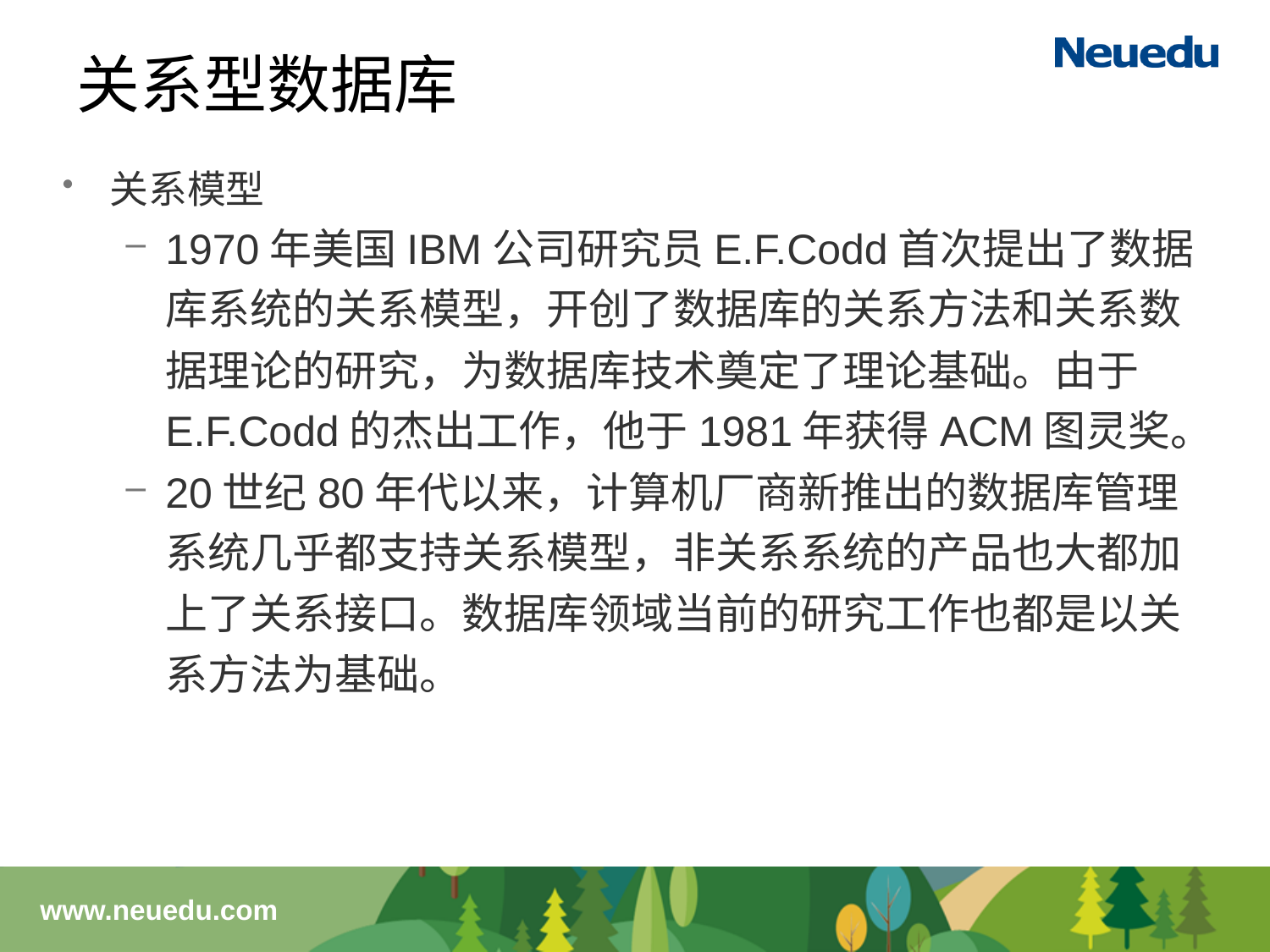

# 关系型数据库
关系模型
1970年美国IBM公司研究员E.F.Codd首次提出了数据库系统的关系模型，开创了数据库的关系方法和关系数据理论的研究，为数据库技术奠定了理论基础。由于E.F.Codd的杰出工作，他于1981年获得ACM图灵奖。
20世纪80年代以来，计算机厂商新推出的数据库管理系统几乎都支持关系模型，非关系系统的产品也大都加上了关系接口。数据库领域当前的研究工作也都是以关系方法为基础。